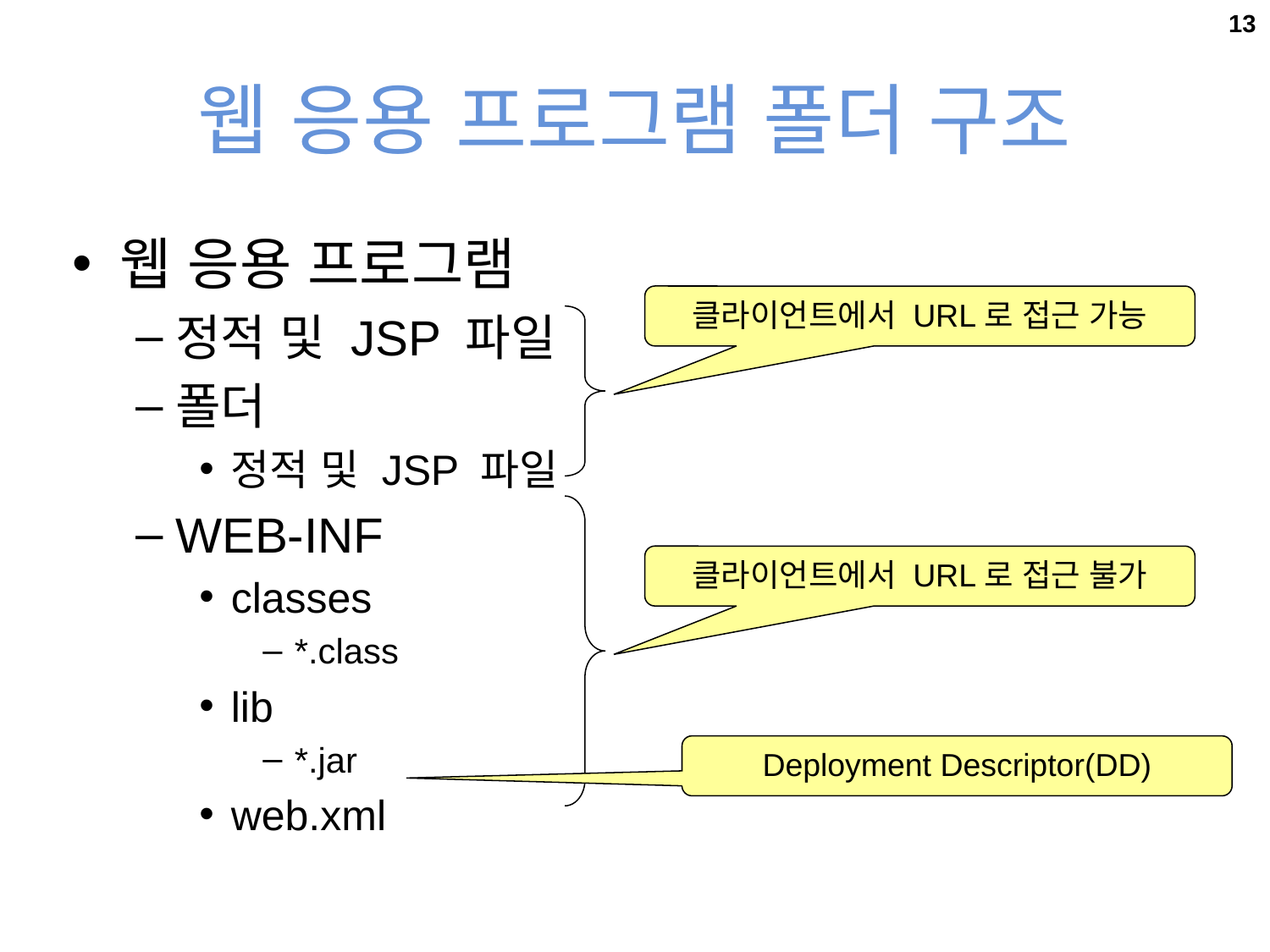

13
# 웹 응용 프로그램 폴더 구조
웹 응용 프로그램
정적 및 JSP 파일
폴더
정적 및 JSP 파일
WEB-INF
classes
*.class
lib
*.jar
web.xml
클라이언트에서 URL로 접근 가능

클라이언트에서 URL로 접근 불가
Deployment Descriptor(DD)